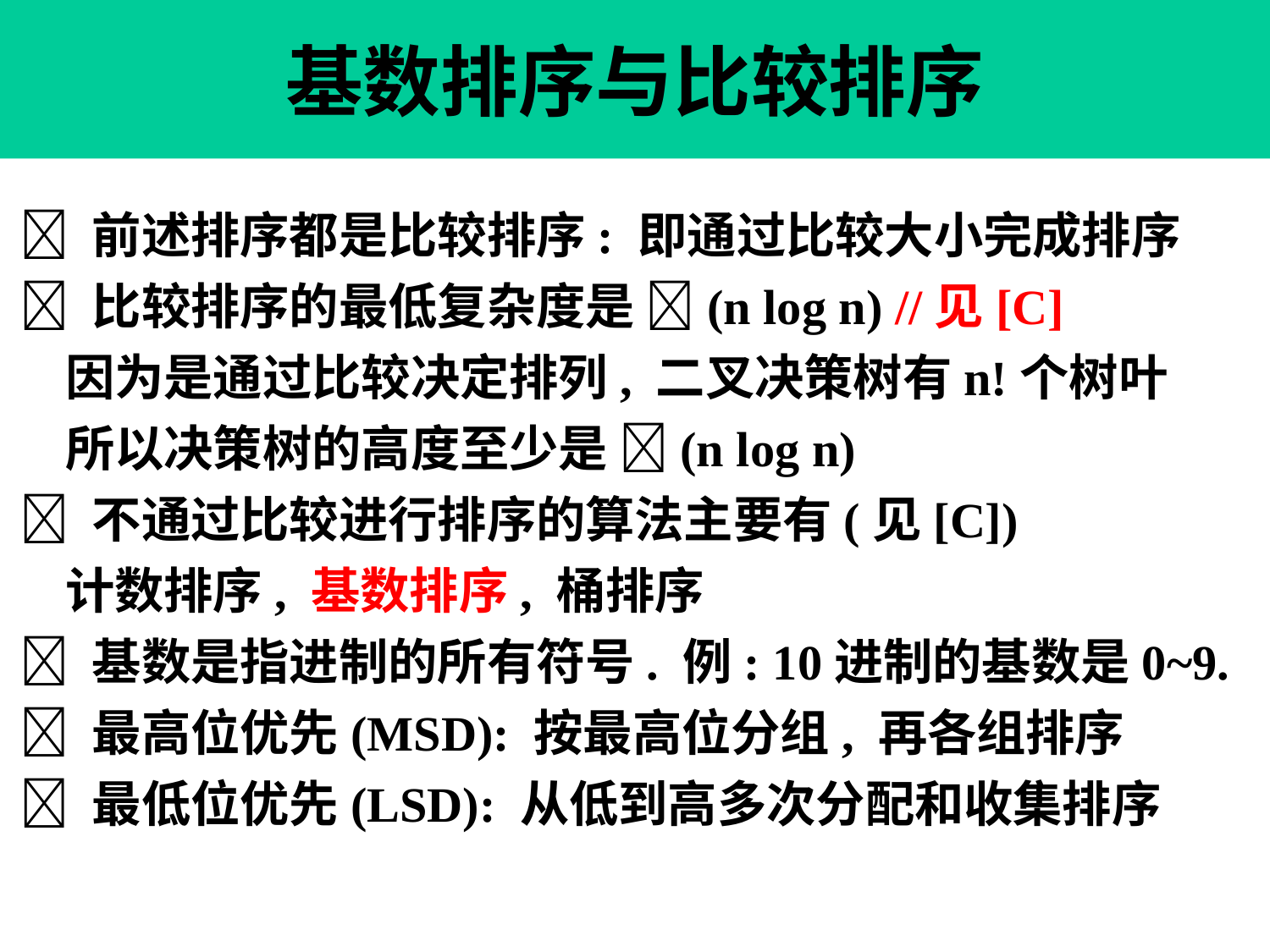

基数排序与比较排序
• 前述排序都是比较排序: 即通过比较大小完成排序
• 比较排序的最低复杂度是 Ω(n log n) //见[C]
   因为是通过比较决定排列, 二叉决策树有n!个树叶
   所以决策树的高度至少是 Ω(n log n)
• 不通过比较进行排序的算法主要有(见[C])
   计数排序, 基数排序, 桶排序
• 基数是指进制的所有符号. 例: 10进制的基数是0~9.
• 最高位优先(MSD): 按最高位分组, 再各组排序
• 最低位优先(LSD): 从低到高多次分配和收集排序